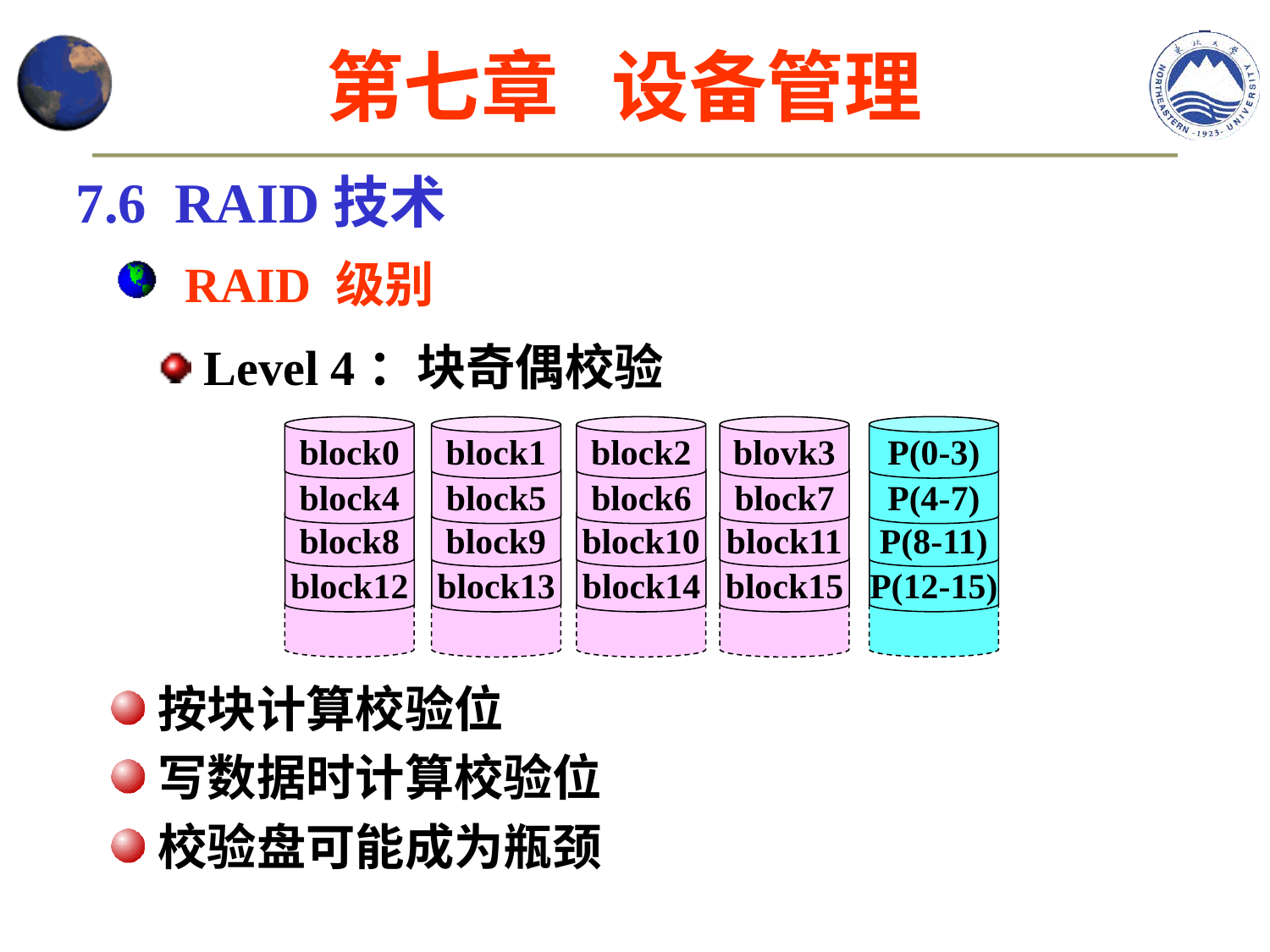

第七章   设备管理
7.6  RAID技术
  RAID 级别
Level 4：块奇偶校验
block0
block1
block2
blovk3
block4
block5
block6
block7
block8
block9
block10
block11
block12
block13
block14
block15

P(0-3)
P(4-7)
P(8-11)
P(12-15)

按块计算校验位
写数据时计算校验位
校验盘可能成为瓶颈